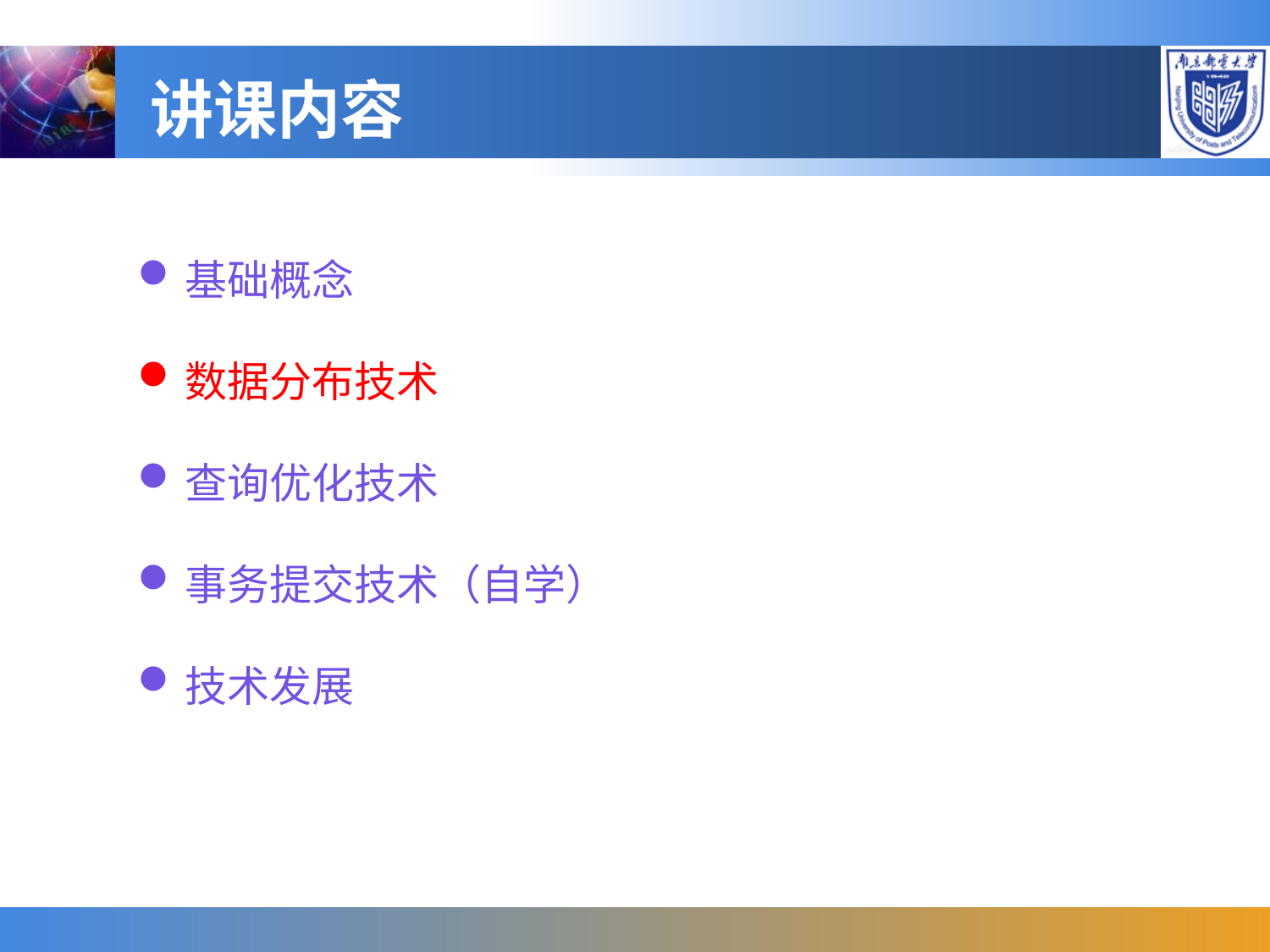

讲课内容

基础概念

数据分布技术

查询优化技术

事务提交技术（自学）

技术发展